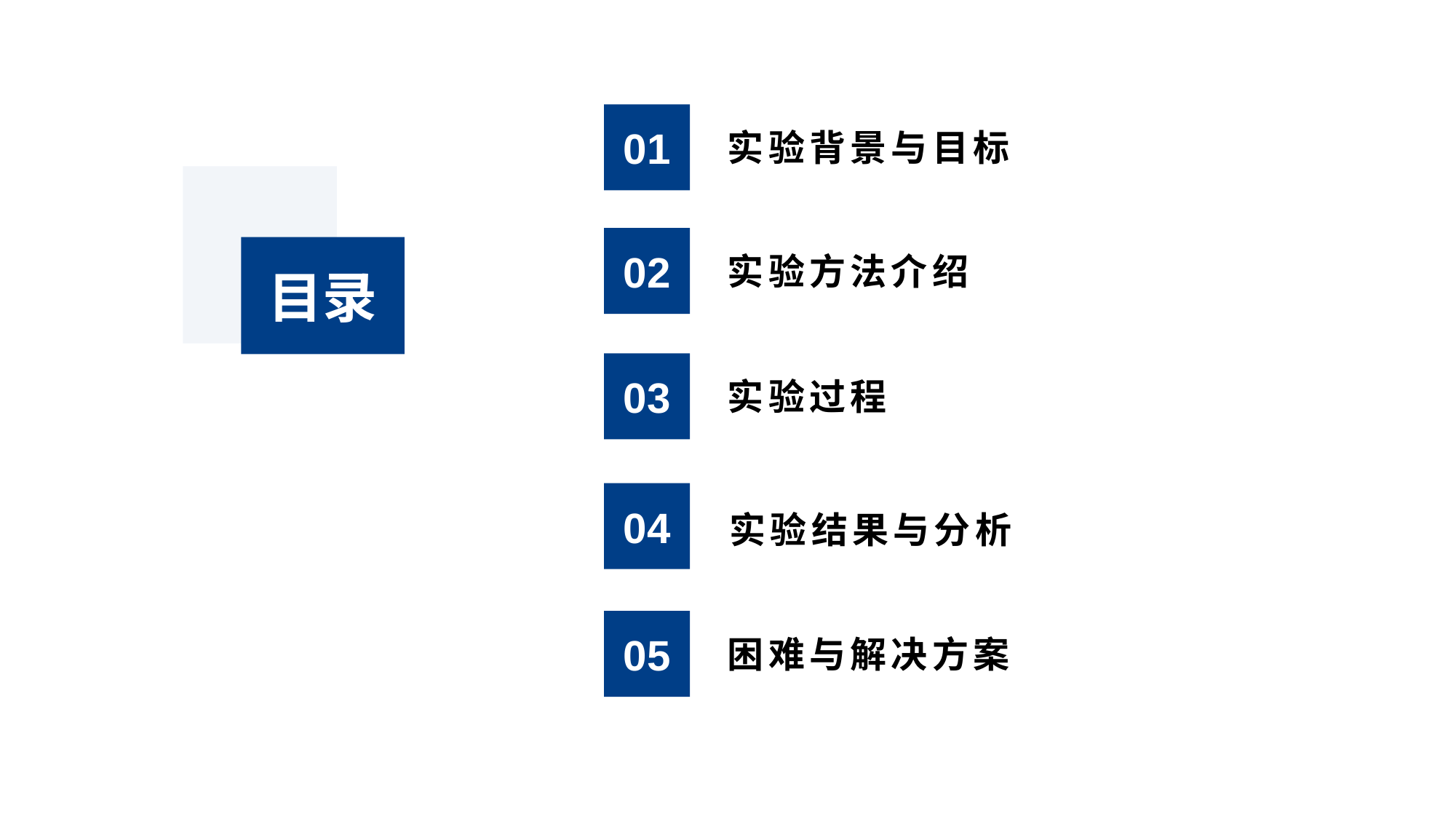

01
实验背景与目标

目录

02
实验方法介绍
03
实验过程
04
实验结果与分析

05
困难与解决方案